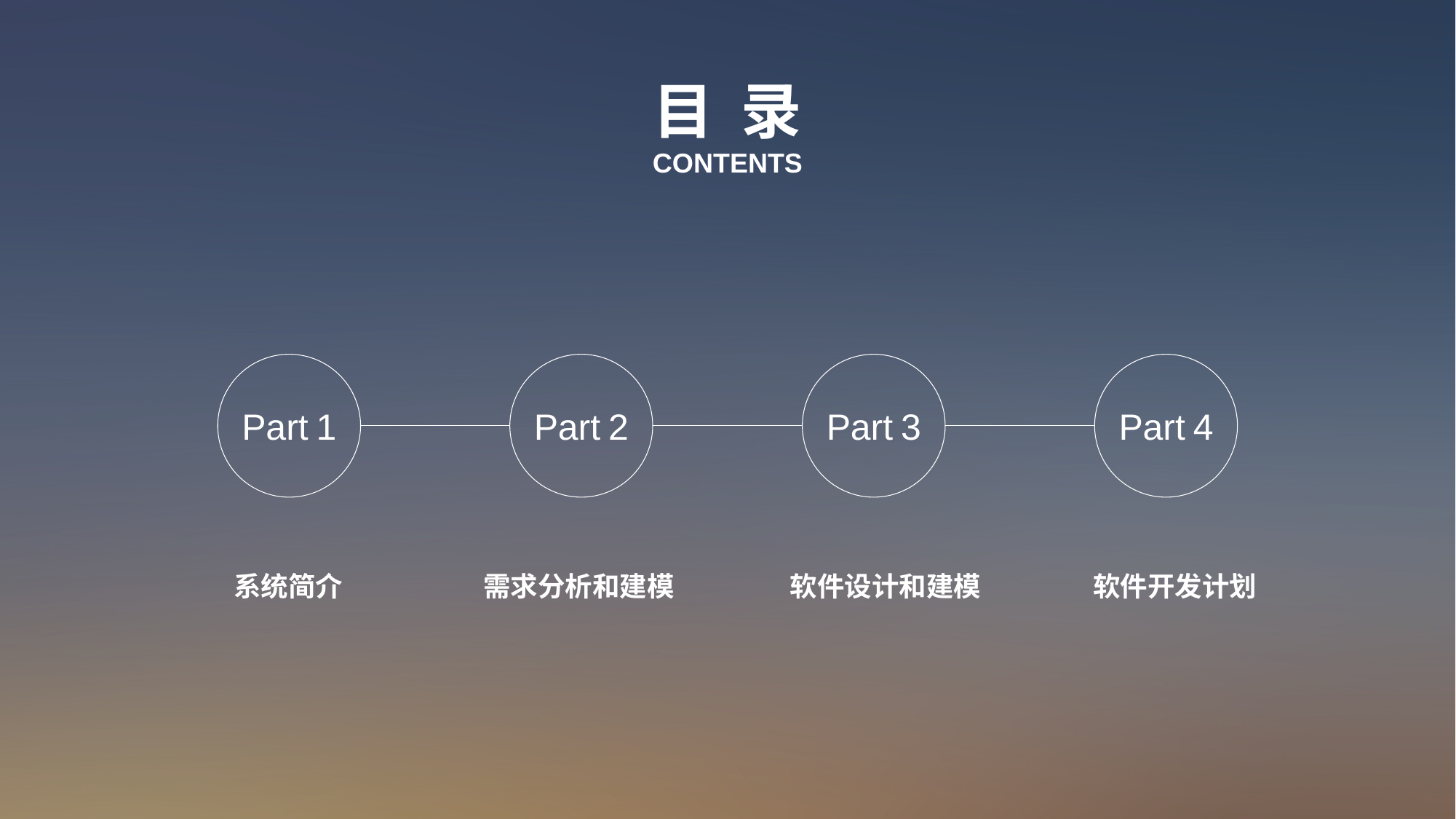

目  录
CONTENTS

Part 1
Part 2
Part 3
Part 4
系统简介
需求分析和建模
软件设计和建模
软件开发计划